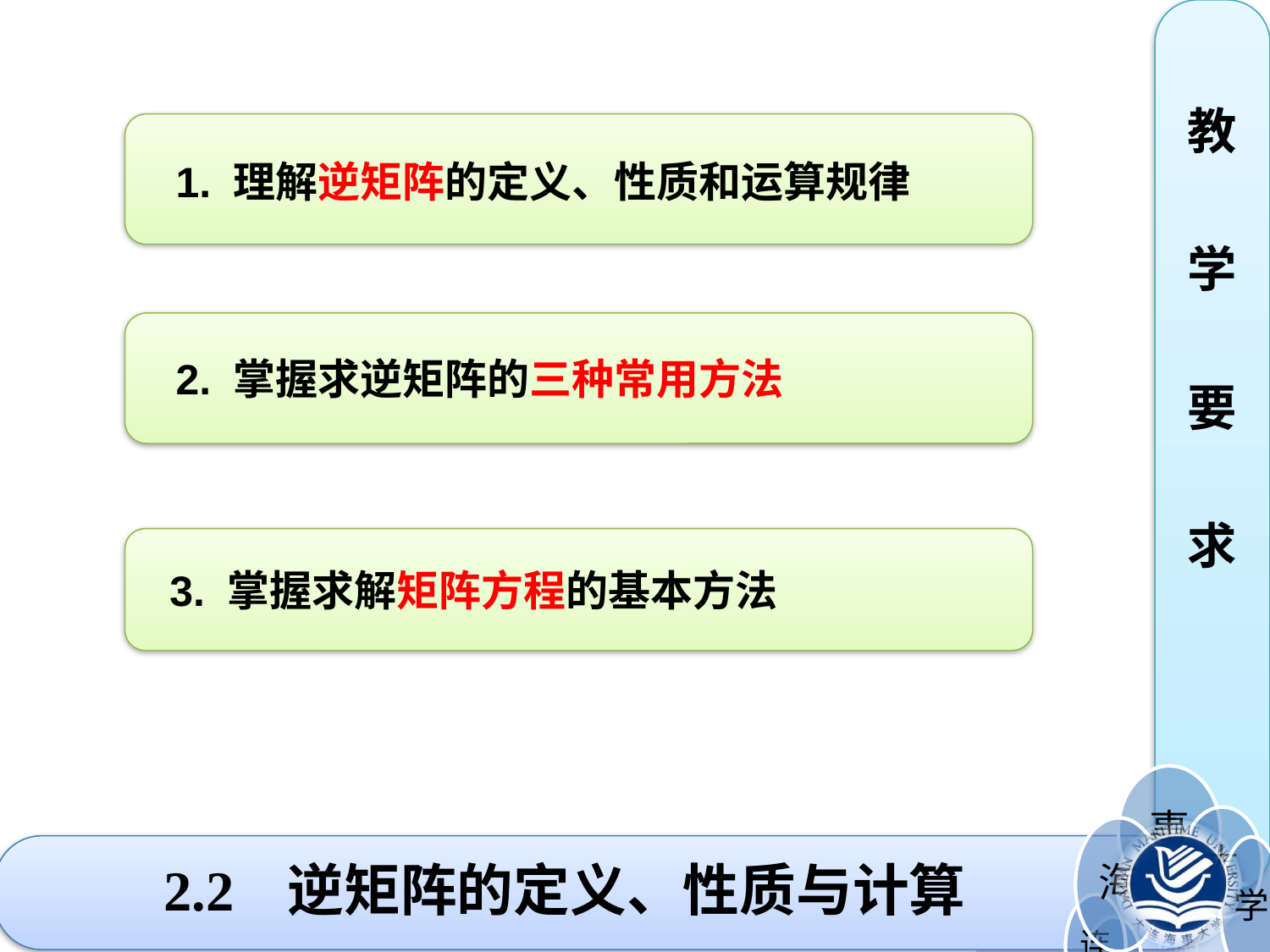

教

学

要

求

1. 理解逆矩阵的定义、性质和运算规律

2. 掌握求逆矩阵的三种常用方法

3. 掌握求解矩阵方程的基本方法
# 2.2 逆矩阵的定义、性质与计算